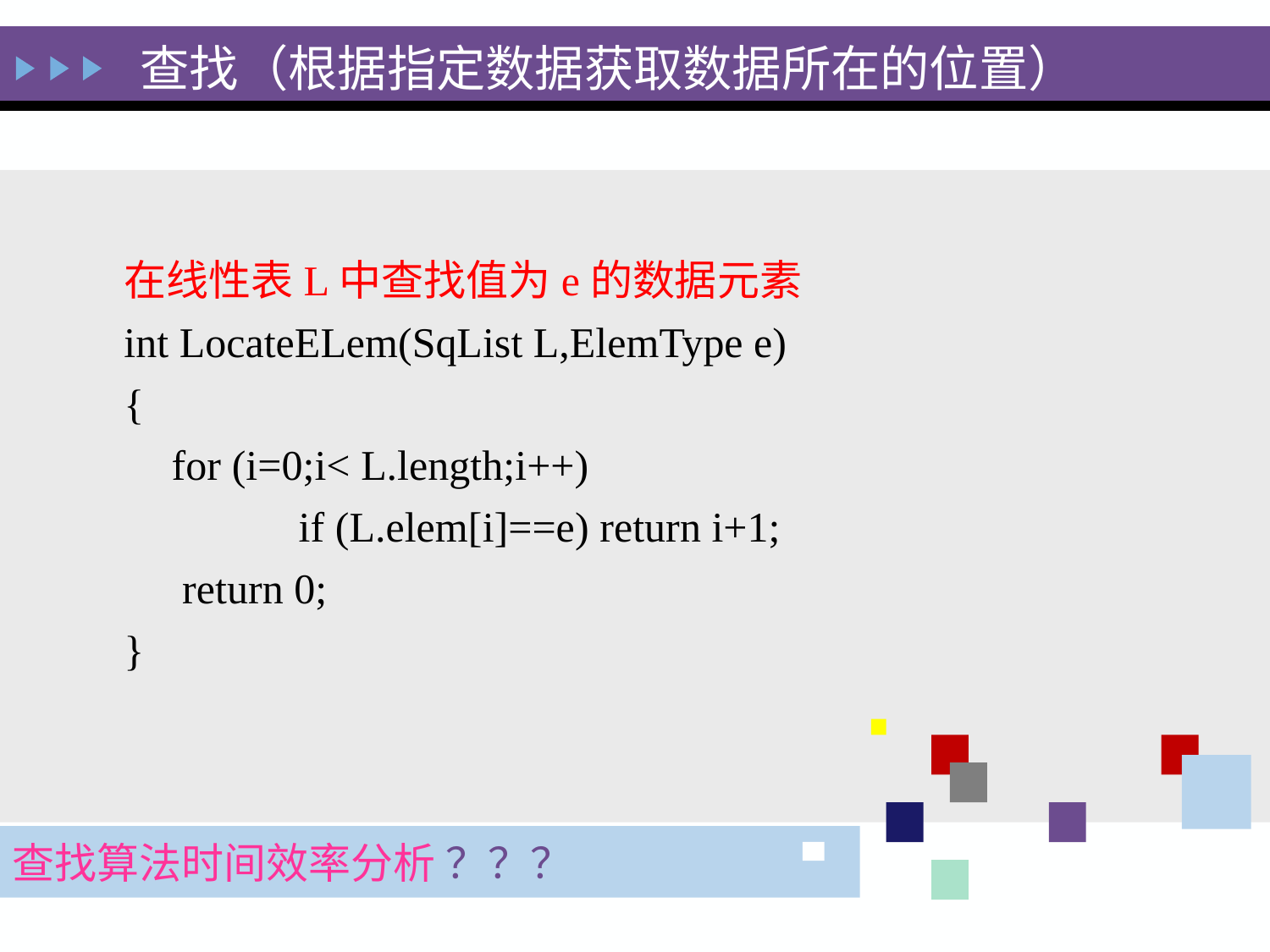

查找（根据指定数据获取数据所在的位置）

在线性表L中查找值为e的数据元素
int LocateELem(SqList L,ElemType e)
{
  	for (i=0;i< L.length;i++)
      	if (L.elem[i]==e) return i+1;
 	 return 0;
}

查找算法时间效率分析 ？？？